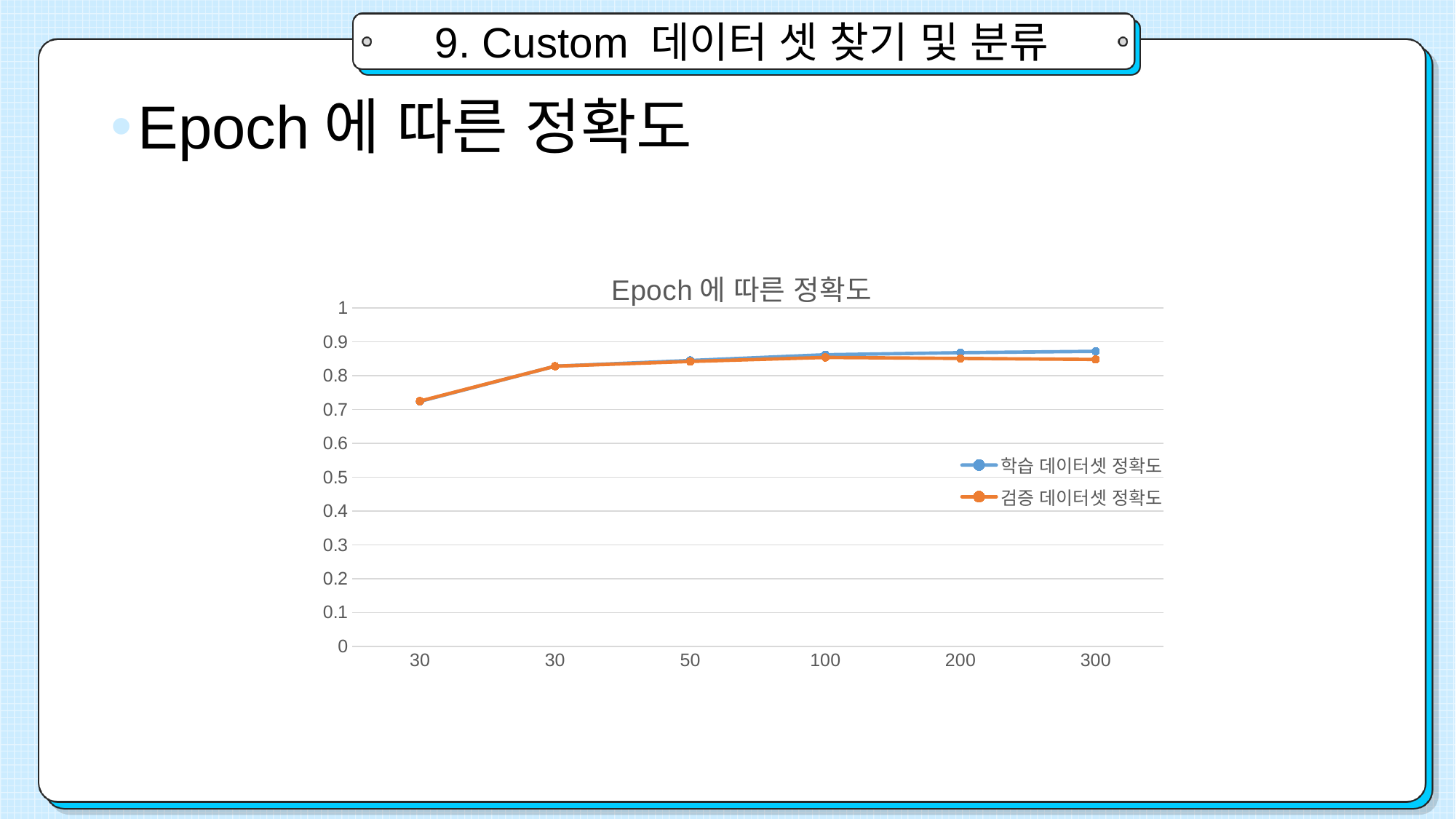

# 9. Custom 데이터 셋 찾기 및 분류
Epoch에 따른 정확도

### Chart: Epoch에 따른 정확도

| Category | 학습 데이터셋 정확도 | 검증 데이터셋 정확도 |
|---|---|---|
| 30 | 0.724 | 0.725 |
| 30 | 0.828 | 0.828 |
| 50 | 0.845 | 0.842 |
| 100 | 0.862 | 0.854 |
| 200 | 0.868 | 0.851 |
| 300 | 0.872 | 0.848 |